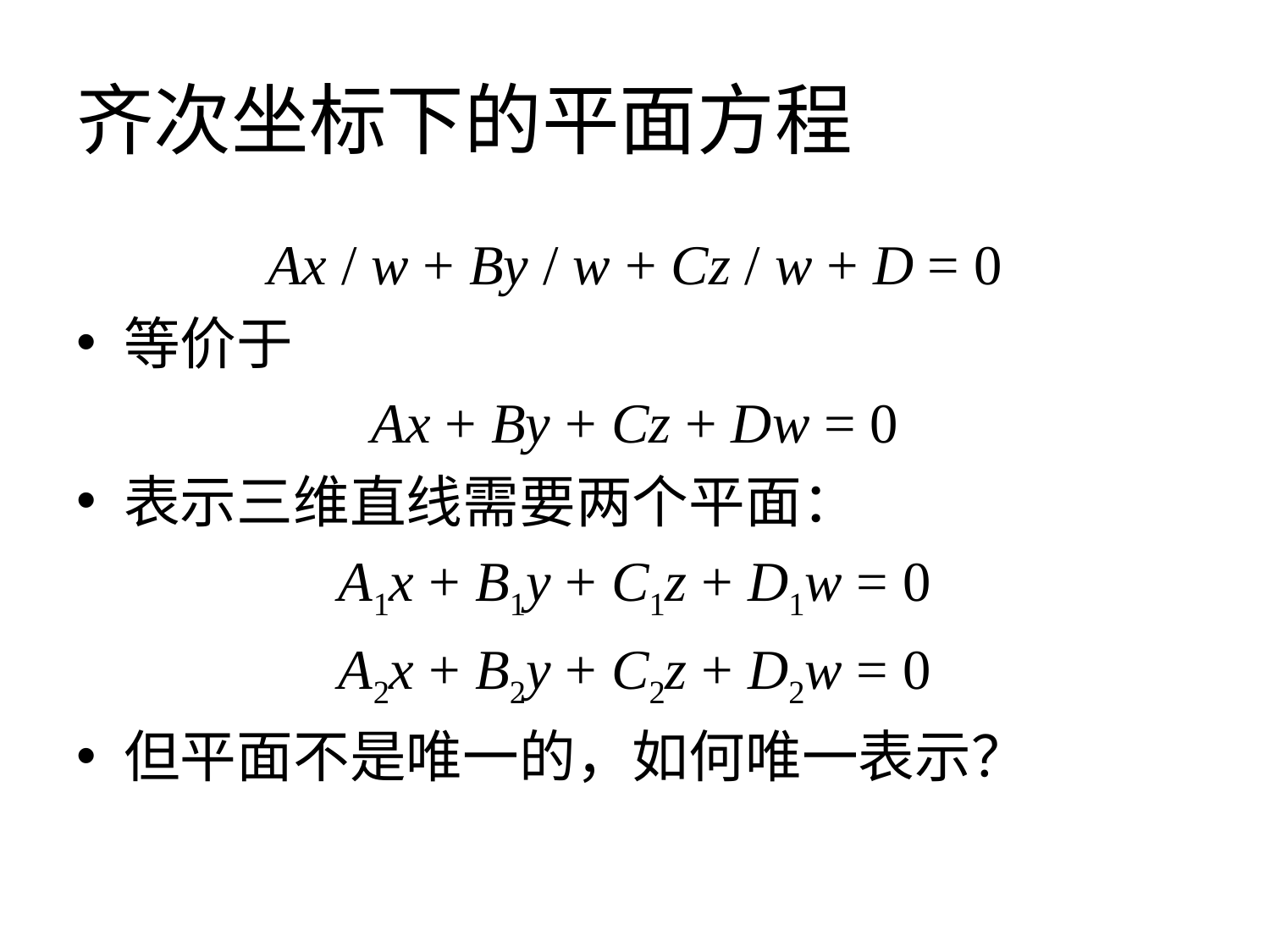

# 齐次坐标下的平面方程
Ax / w + By / w + Cz / w + D = 0
等价于
Ax + By + Cz + Dw = 0
表示三维直线需要两个平面：
A1x + B1y + C1z + D1w = 0
A2x + B2y + C2z + D2w = 0
但平面不是唯一的，如何唯一表示？

3